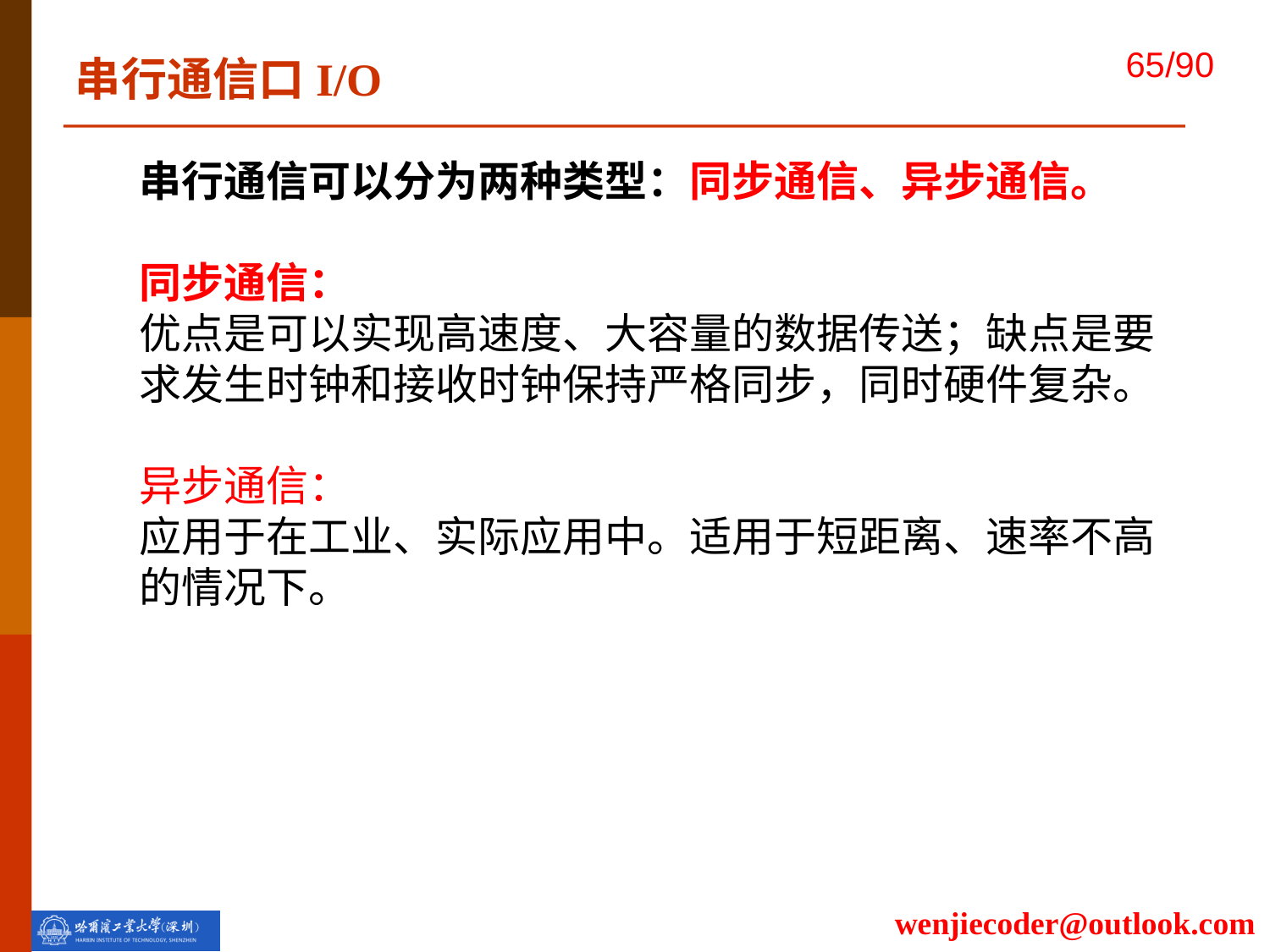

串行通信口I/O
串行通信可以分为两种类型：同步通信、异步通信。

同步通信：
优点是可以实现高速度、大容量的数据传送；缺点是要求发生时钟和接收时钟保持严格同步，同时硬件复杂。

异步通信：
应用于在工业、实际应用中。适用于短距离、速率不高的情况下。